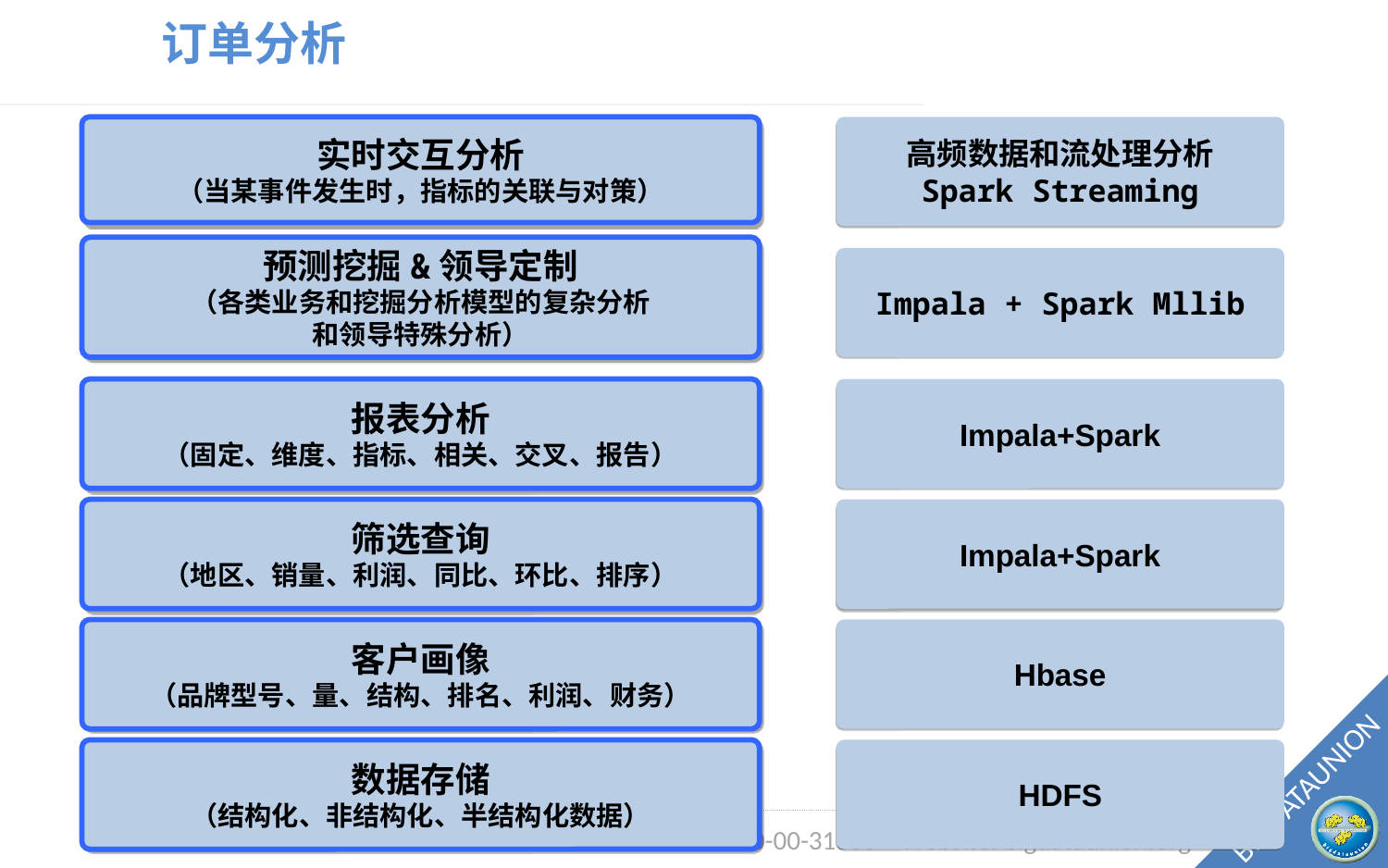

订单分析
实时交互分析
（当某事件发生时，指标的关联与对策）
高频数据和流处理分析
Spark Streaming
预测挖掘&领导定制
（各类业务和挖掘分析模型的复杂分析
和领导特殊分析）
Impala + Spark Mllib
报表分析
（固定、维度、指标、相关、交叉、报告）
Impala+Spark
筛选查询
（地区、销量、利润、同比、环比、排序）
Impala+Spark
客户画像
（品牌型号、量、结构、排名、利润、财务）
Hbase
数据存储
（结构化、非结构化、半结构化数据）
HDFS